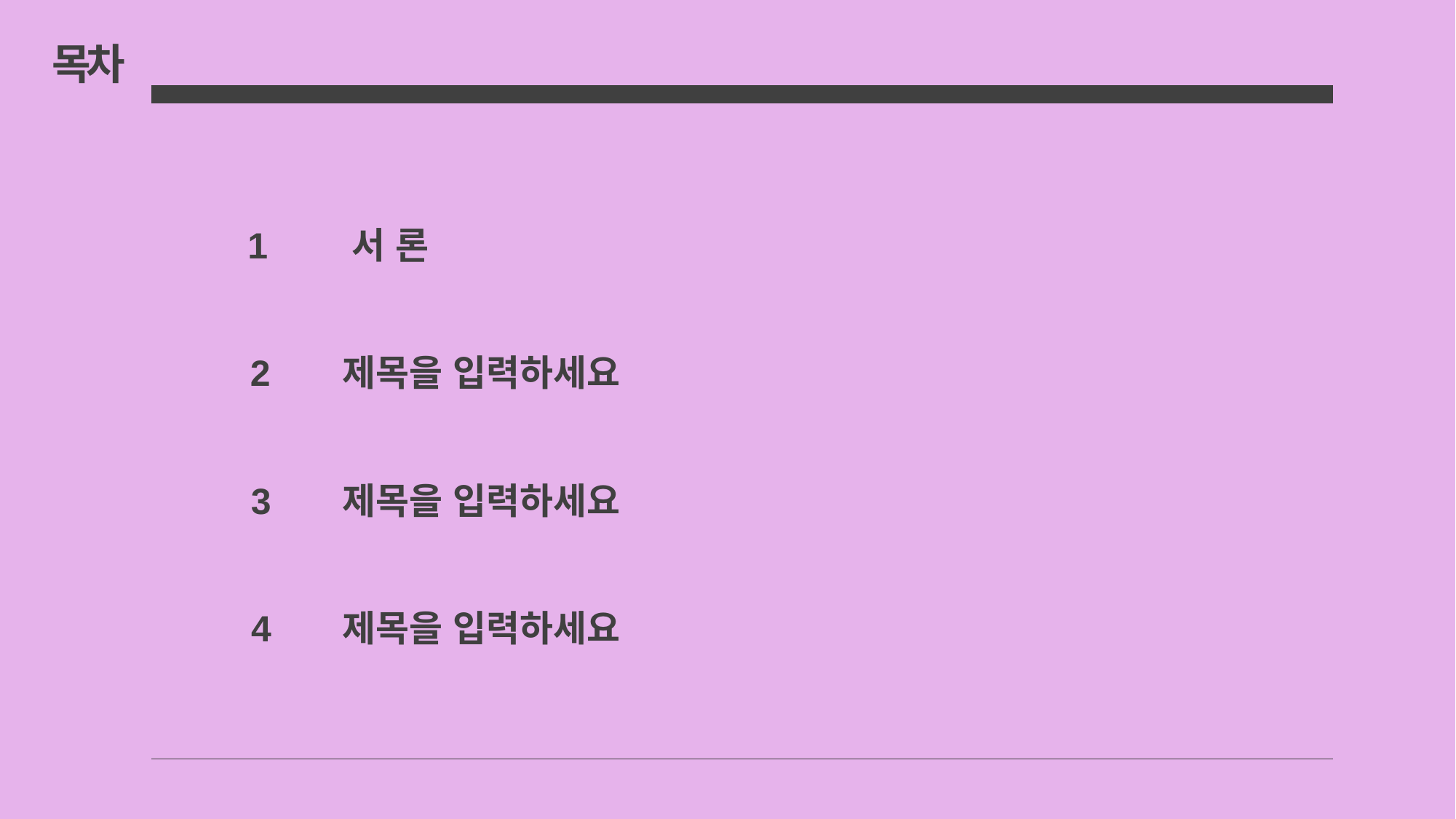

목차
1
서 론
2
제목을 입력하세요
3
제목을 입력하세요
4
제목을 입력하세요